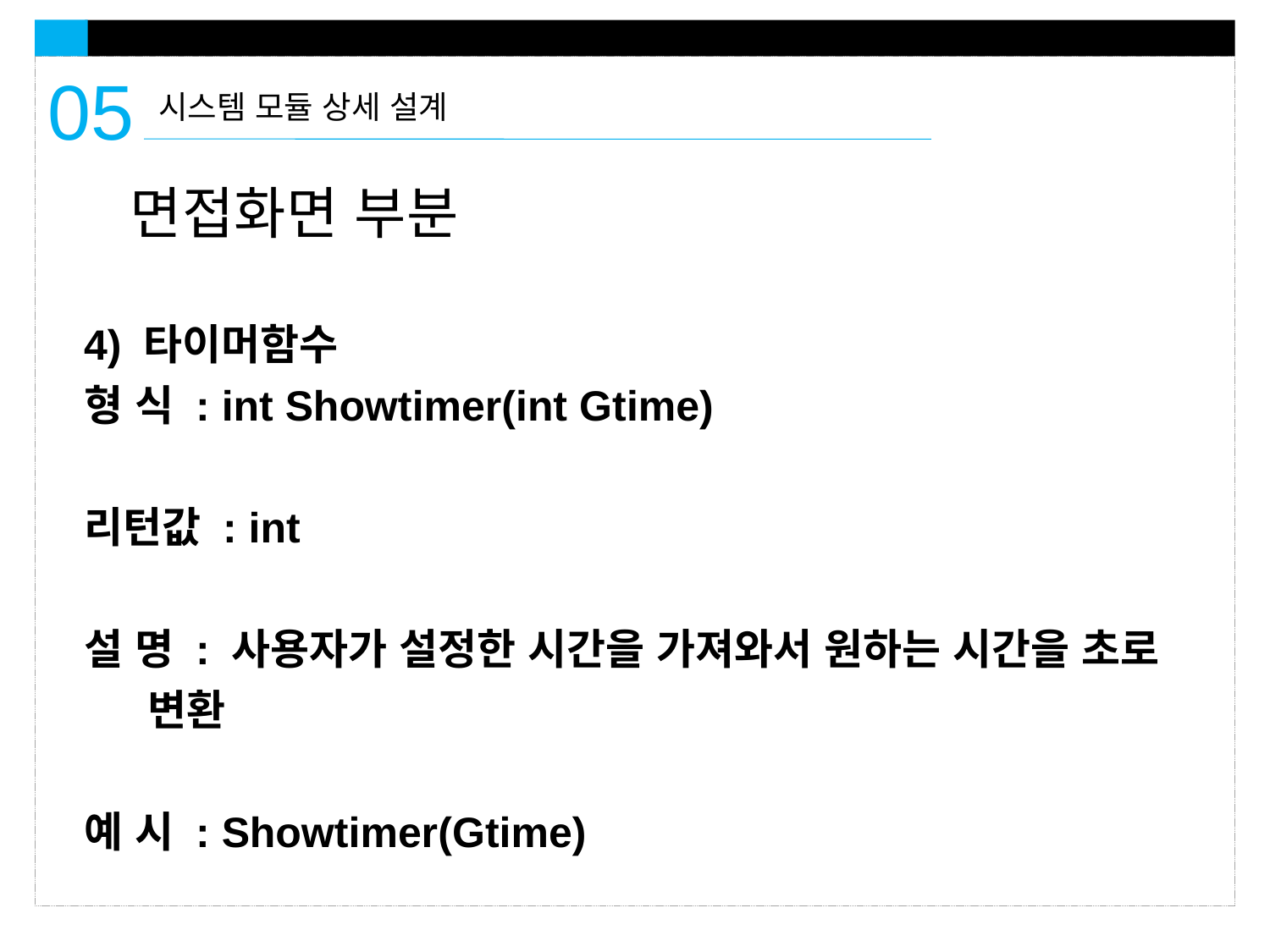

05

시스템 모듈 상세 설계

면접화면 부분

4) 타이머함수
형 식 : int Showtimer(int Gtime)

리턴값 : int

설 명 : 사용자가 설정한 시간을 가져와서 원하는 시간을 초로 변환

예 시 : Showtimer(Gtime)